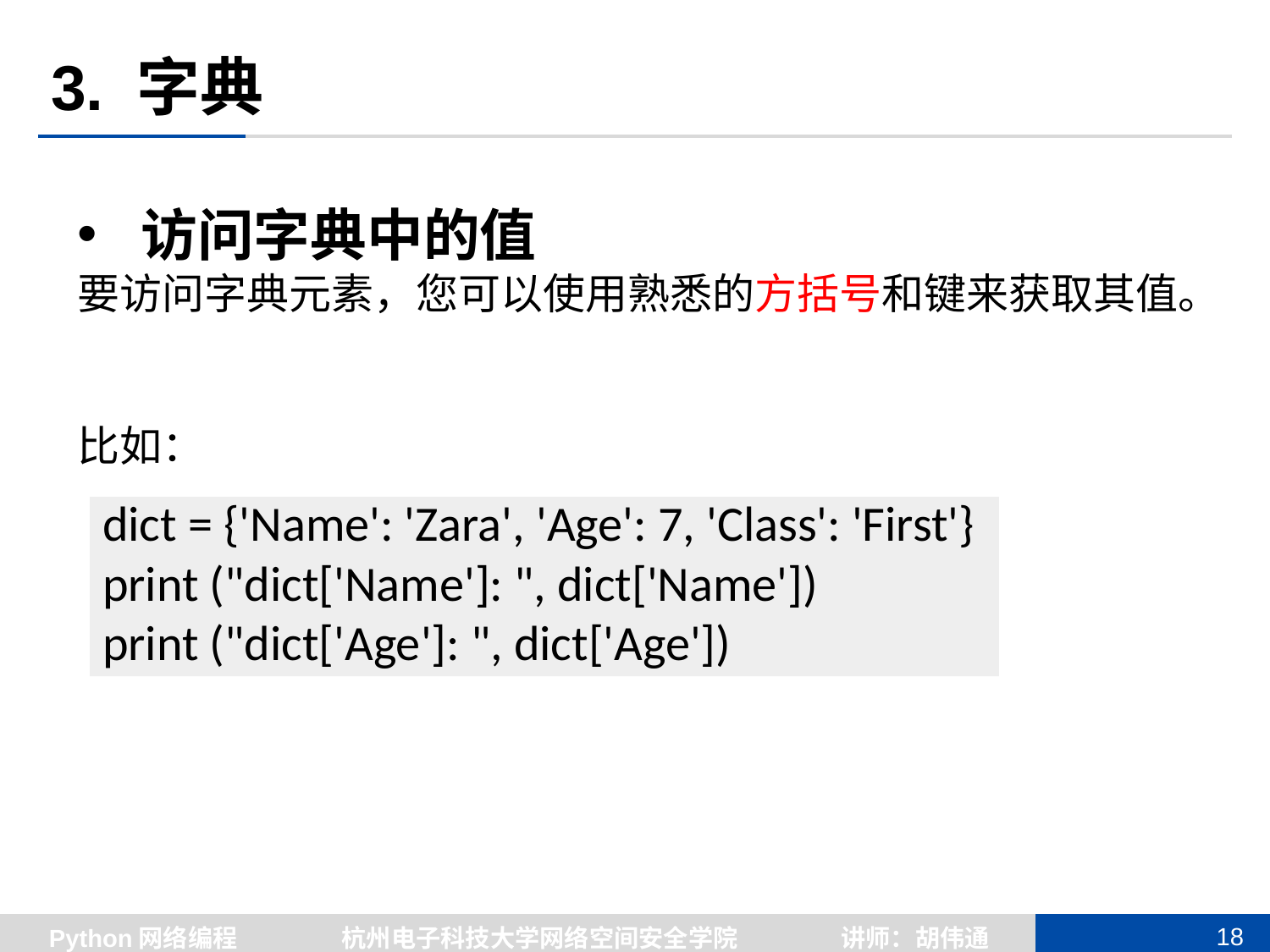

# 3. 字典
访问字典中的值
要访问字典元素，您可以使用熟悉的方括号和键来获取其值。

比如：
dict = {'Name': 'Zara', 'Age': 7, 'Class': 'First'}
print ("dict['Name']: ", dict['Name'])
print ("dict['Age']: ", dict['Age'])